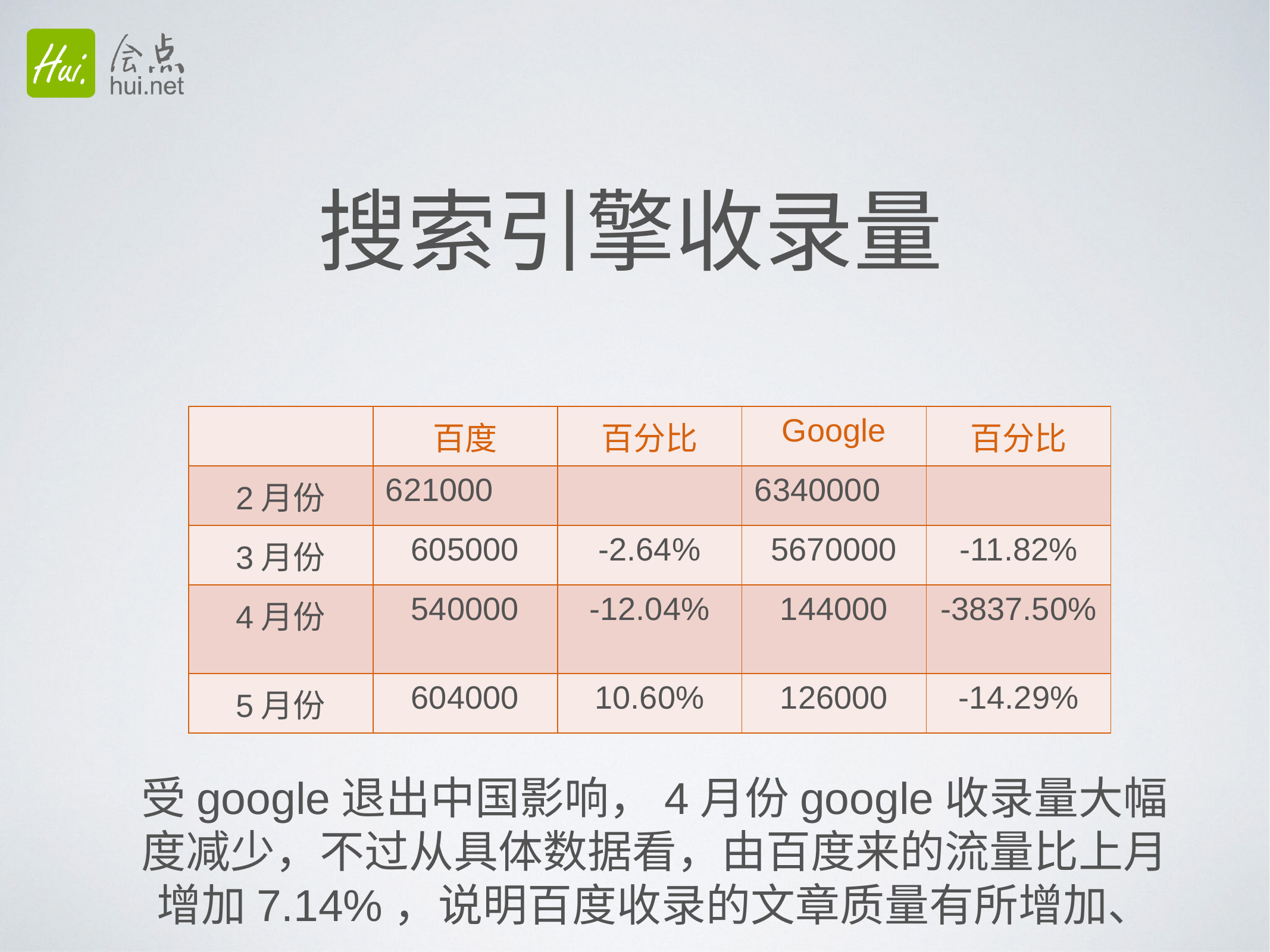

# 搜索引擎收录量
|  | 百度 | 百分比 | Google | 百分比 |
| --- | --- | --- | --- | --- |
| 2月份 | 621000 |  | 6340000 |  |
| 3月份 | 605000 | -2.64% | 5670000 | -11.82% |
| 4月份 | 540000 | -12.04% | 144000 | -3837.50% |
| 5月份 | 604000 | 10.60% | 126000 | -14.29% |
受google退出中国影响，4月份google收录量大幅度减少，不过从具体数据看，由百度来的流量比上月增加7.14%，说明百度收录的文章质量有所增加、